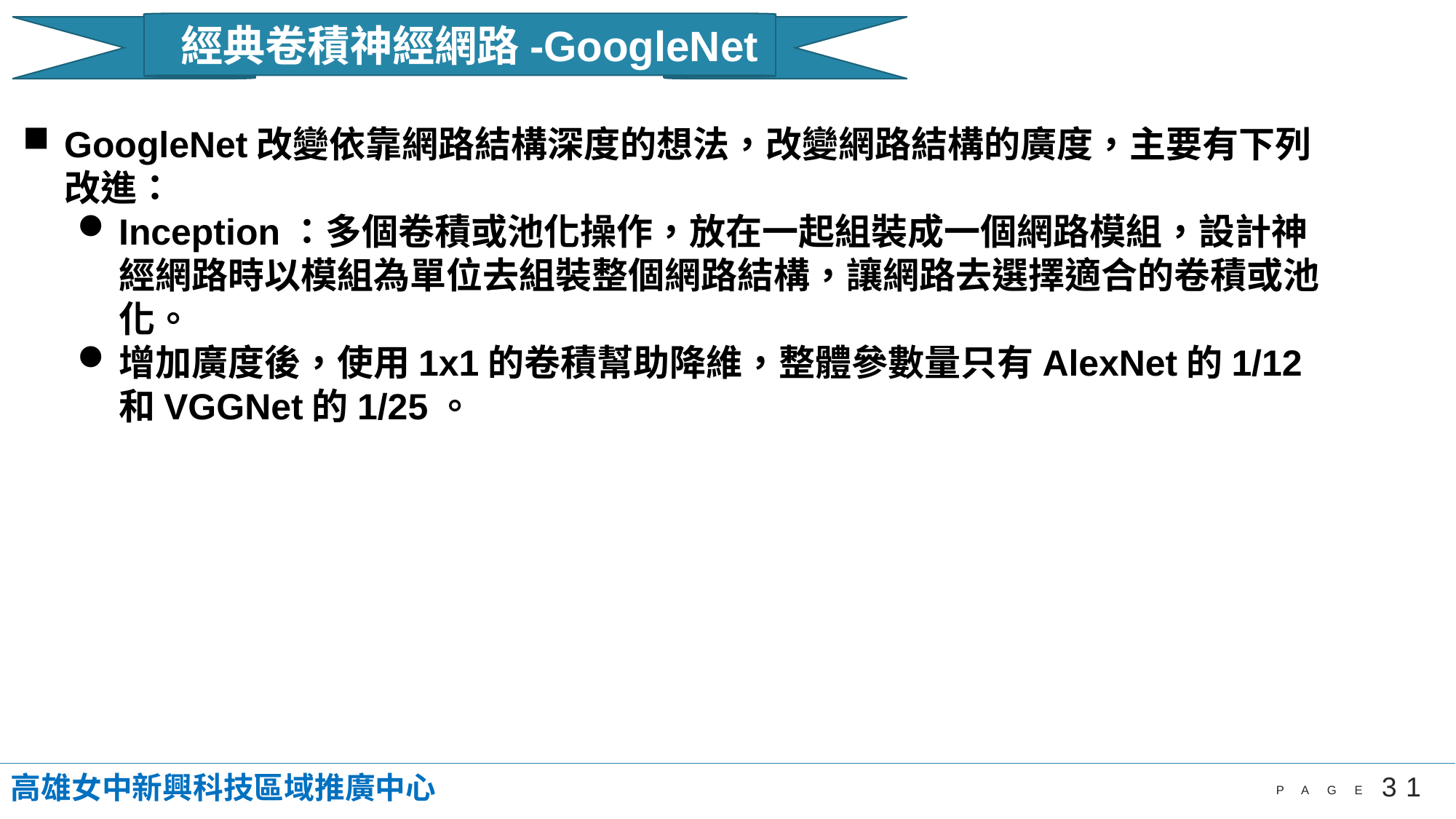

經典卷積神經網路-GoogleNet
GoogleNet改變依靠網路結構深度的想法，改變網路結構的廣度，主要有下列改進：
Inception：多個卷積或池化操作，放在一起組裝成一個網路模組，設計神經網路時以模組為單位去組裝整個網路結構，讓網路去選擇適合的卷積或池化。
增加廣度後，使用1x1的卷積幫助降維，整體參數量只有AlexNet的1/12和VGGNet的1/25。

高雄女中新興科技區域推廣中心